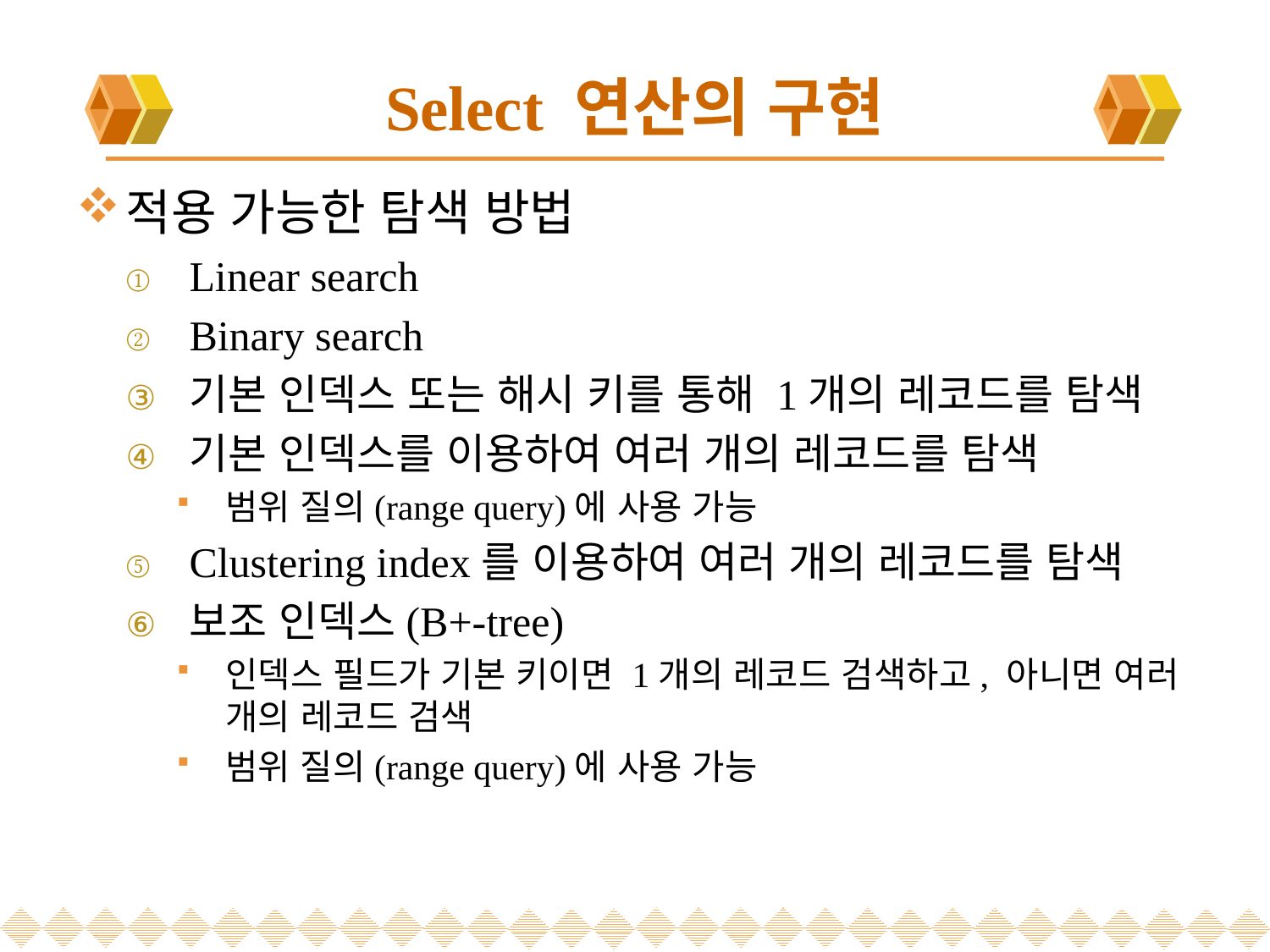

# Select 연산의 구현
적용 가능한 탐색 방법
Linear search
Binary search
기본 인덱스 또는 해시 키를 통해 1개의 레코드를 탐색
기본 인덱스를 이용하여 여러 개의 레코드를 탐색
범위 질의(range query)에 사용 가능
Clustering index를 이용하여 여러 개의 레코드를 탐색
보조 인덱스(B+-tree)
인덱스 필드가 기본 키이면 1개의 레코드 검색하고, 아니면 여러 개의 레코드 검색
범위 질의(range query)에 사용 가능